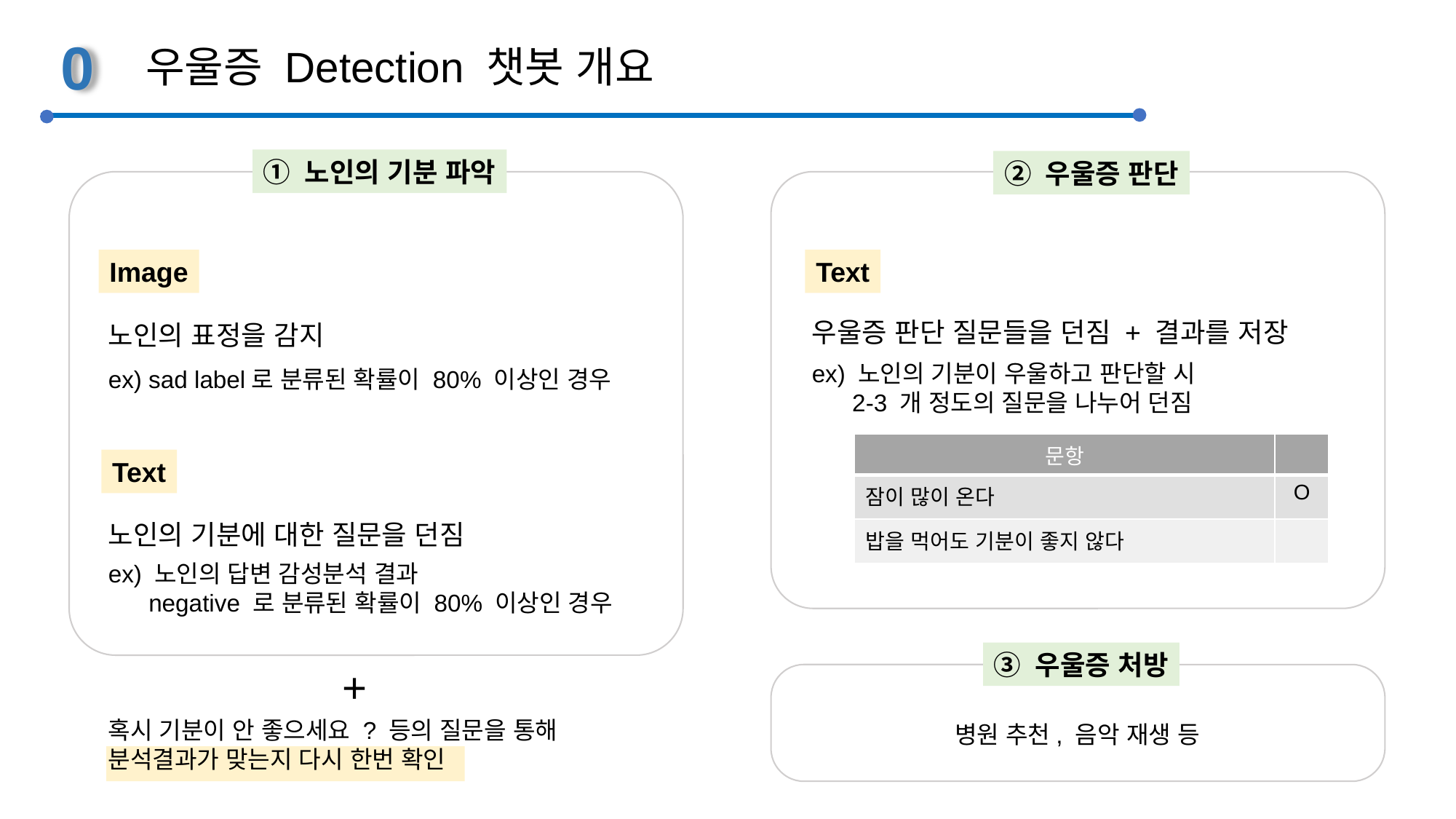

0
우울증 Detection 챗봇 개요

① 노인의 기분 파악
② 우울증 판단

Image
Text
우울증 판단 질문들을 던짐 + 결과를 저장
노인의 표정을 감지
ex) 노인의 기분이 우울하고 판단할 시
      2-3 개 정도의 질문을 나누어 던짐
ex) sad label로 분류된 확률이 80% 이상인 경우
| 문항 |  |
| --- | --- |
| 잠이 많이 온다 | O |
| 밥을 먹어도 기분이 좋지 않다 |  |
Text
노인의 기분에 대한 질문을 던짐
ex) 노인의 답변 감성분석 결과
      negative 로 분류된 확률이 80% 이상인 경우
③ 우울증 처방
+

혹시 기분이 안 좋으세요 ? 등의 질문을 통해
분석결과가 맞는지 다시 한번 확인
병원 추천, 음악 재생 등